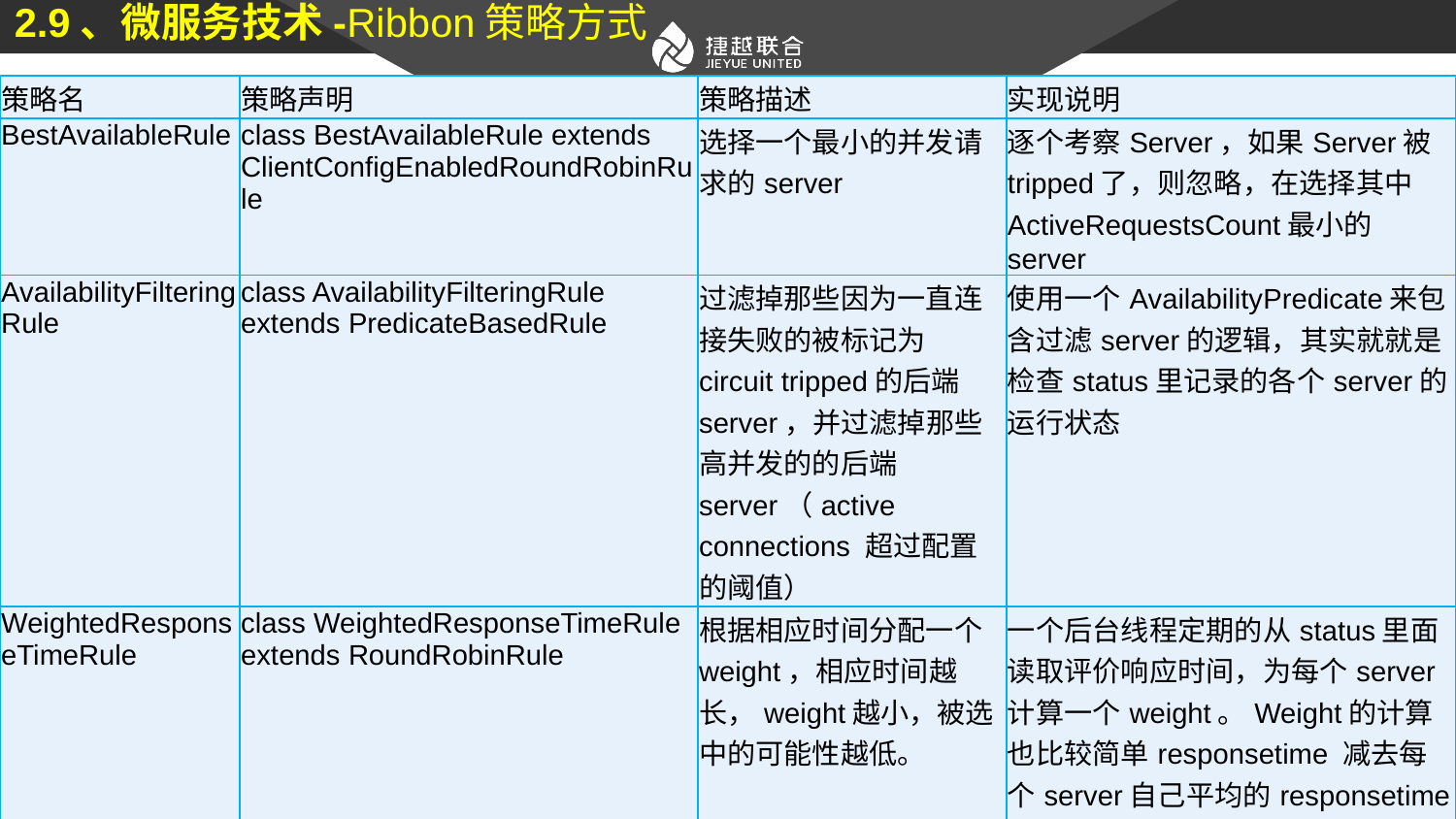

# 2.9、微服务技术-Ribbon策略方式
| 策略名 | 策略声明 | 策略描述 | 实现说明 |
| --- | --- | --- | --- |
| BestAvailableRule | class BestAvailableRule extends ClientConfigEnabledRoundRobinRule | 选择一个最小的并发请求的server | 逐个考察Server，如果Server被tripped了，则忽略，在选择其中ActiveRequestsCount最小的server |
| AvailabilityFilteringRule | class AvailabilityFilteringRule extends PredicateBasedRule | 过滤掉那些因为一直连接失败的被标记为circuit tripped的后端server，并过滤掉那些高并发的的后端server（active connections 超过配置的阈值） | 使用一个AvailabilityPredicate来包含过滤server的逻辑，其实就就是检查status里记录的各个server的运行状态 |
| WeightedResponseTimeRule | class WeightedResponseTimeRule extends RoundRobinRule | 根据相应时间分配一个weight，相应时间越长，weight越小，被选中的可能性越低。 | 一个后台线程定期的从status里面读取评价响应时间，为每个server计算一个weight。Weight的计算也比较简单responsetime 减去每个server自己平均的responsetime是server的权重。当刚开始运行，没有形成statas时，使用roubine策略选择server。 |
| RetryRule | class RetryRule extends AbstractLoadBalancerRule | 对选定的负载均衡策略机上重试机制。 | 在一个配置时间段内当选择server不成功，则一直尝试使用subRule的方式选择一个可用的server |